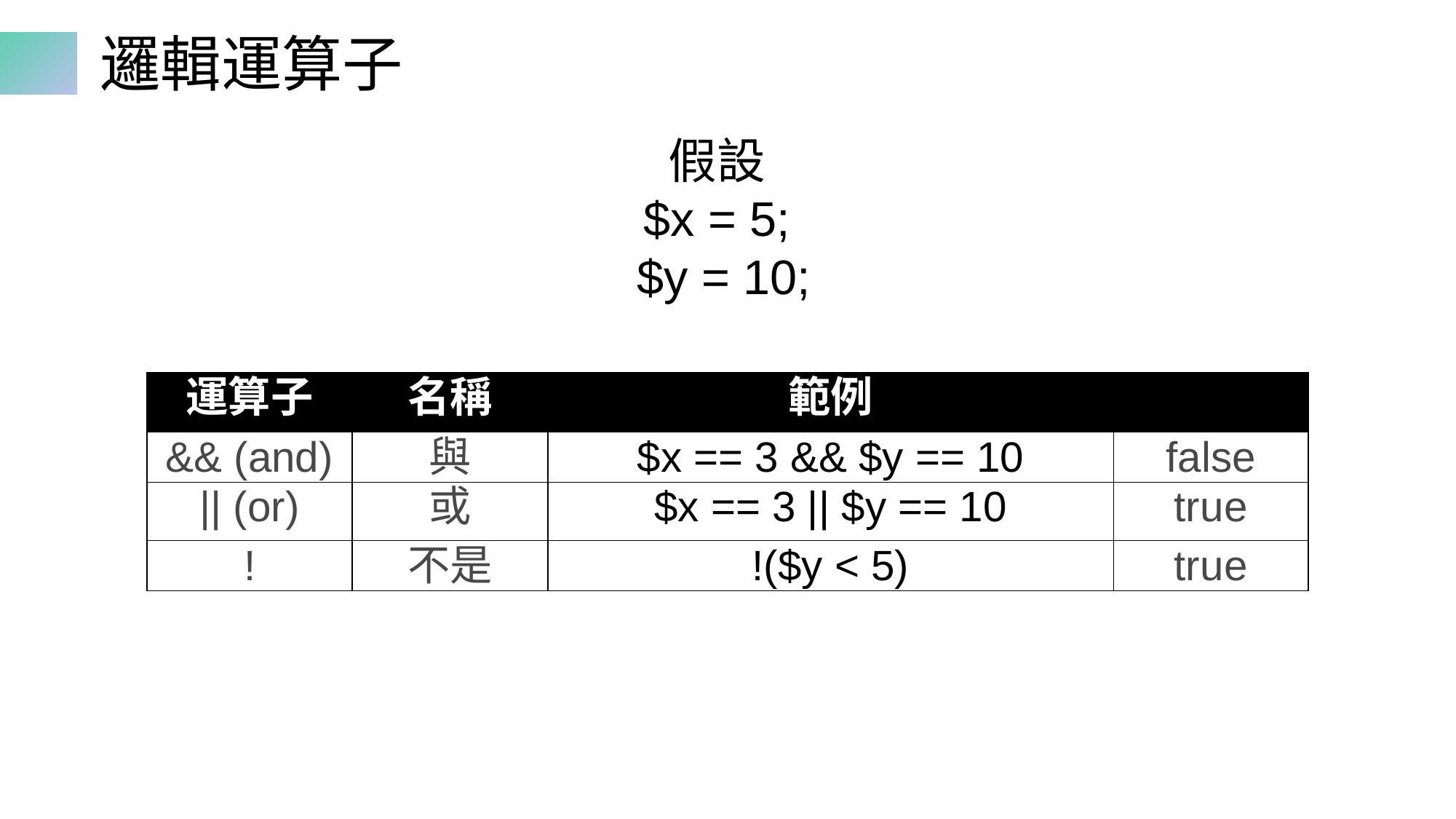

# 邏輯運算子
假設
$x = 5;
 $y = 10;
| 運算子 | 名稱 | 範例 |  |
| --- | --- | --- | --- |
| && (and) | 與 | $x == 3 && $y == 10 | false |
| || (or) | 或 | $x == 3 || $y == 10 | true |
| ! | 不是 | !($y < 5) | true |